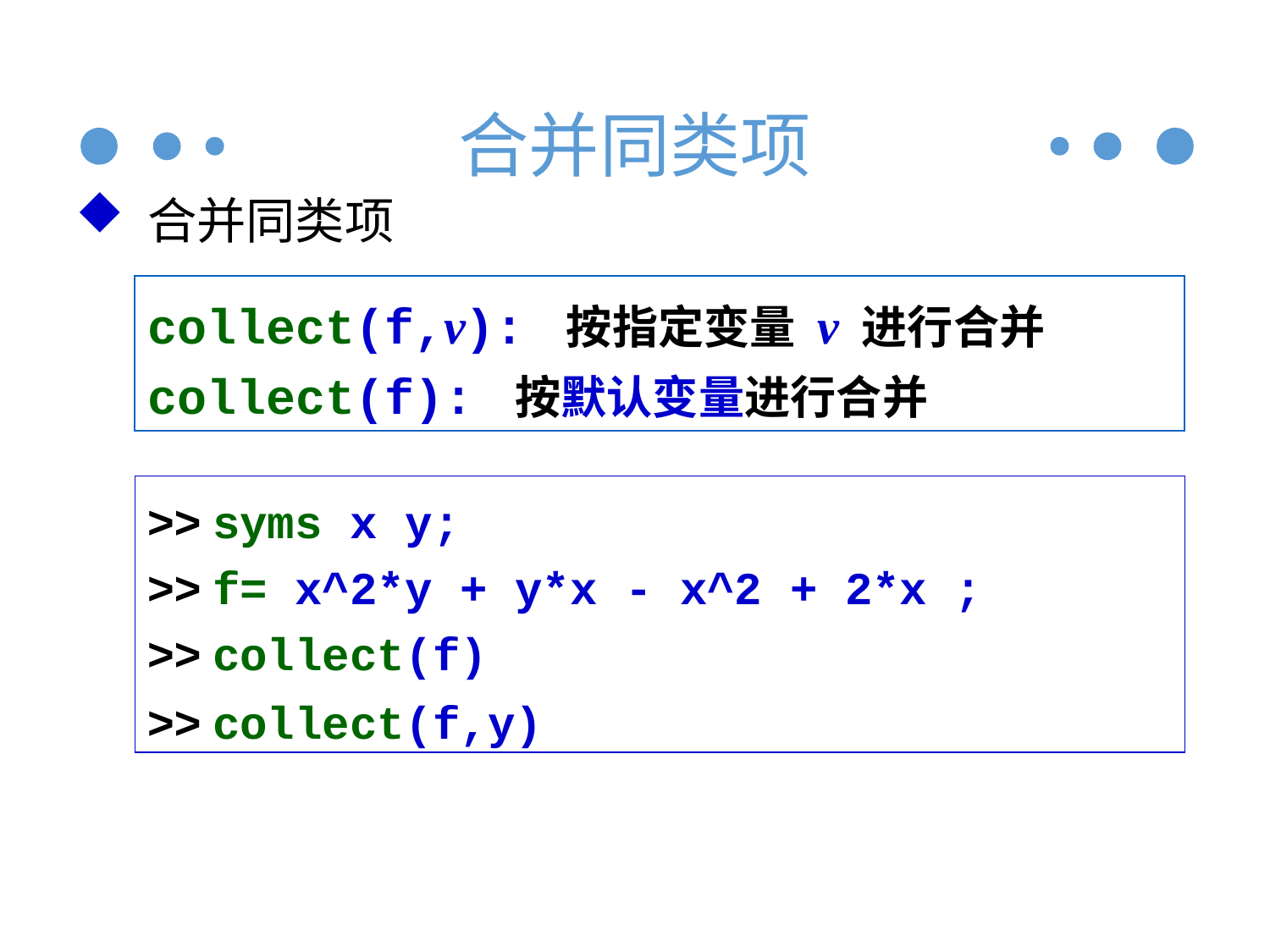

# 合并同类项
 合并同类项
collect(f,v): 按指定变量 v 进行合并
collect(f): 按默认变量进行合并
>> syms x y;
>> f= x^2*y + y*x - x^2 + 2*x ;
>> collect(f)

>> collect(f,y)
19